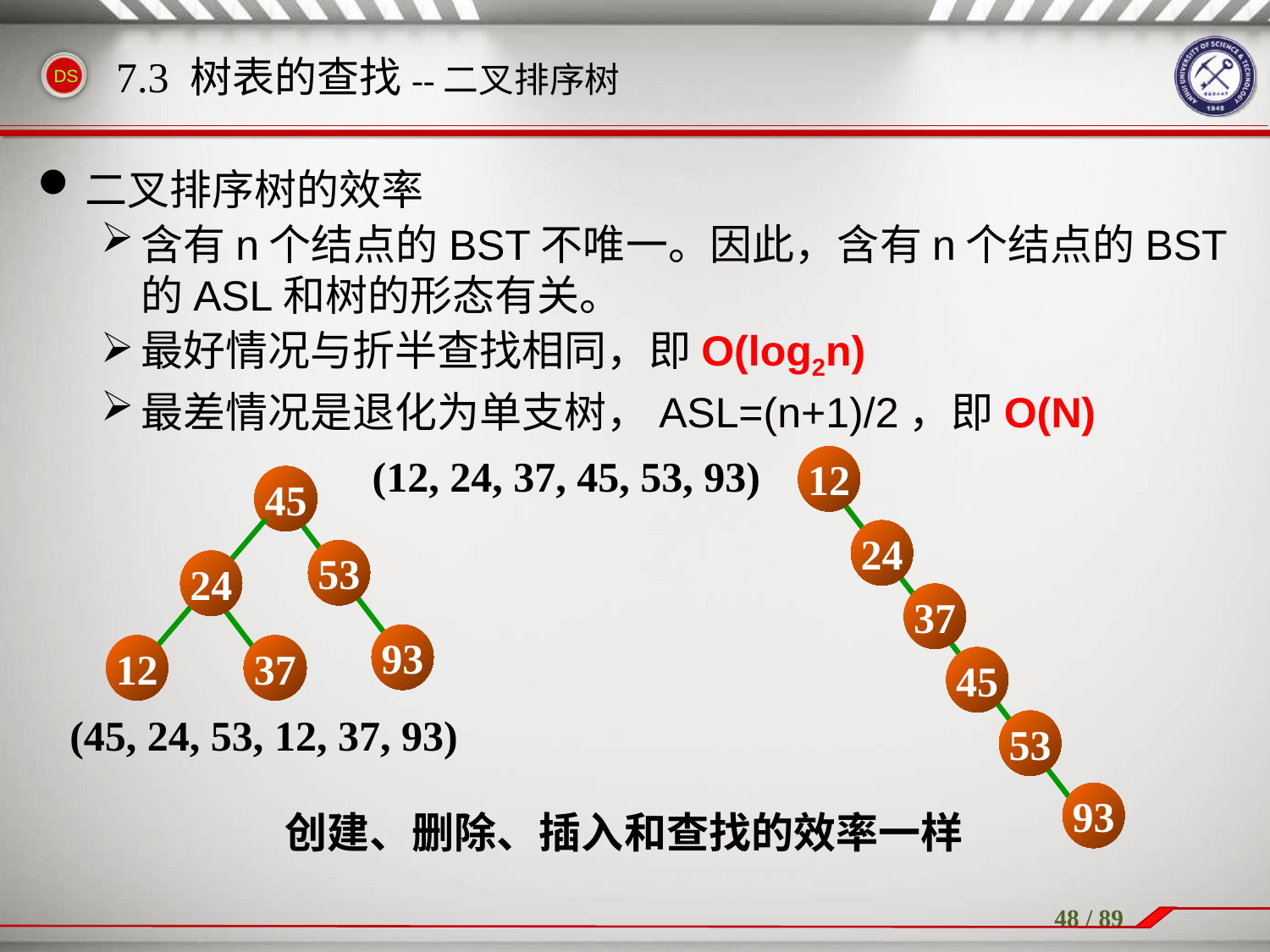

二叉排序树的效率
含有n个结点的BST不唯一。因此，含有n个结点的BST的ASL和树的形态有关。
最好情况与折半查找相同，即O(log2n)
最差情况是退化为单支树，ASL=(n+1)/2，即O(N)

7.3 树表的查找--二叉排序树
(12, 24, 37, 45, 53, 93)
12

24
37
45
53
93
45

53
24

93
12
37
(45, 24, 53, 12, 37, 93)
创建、删除、插入和查找的效率一样